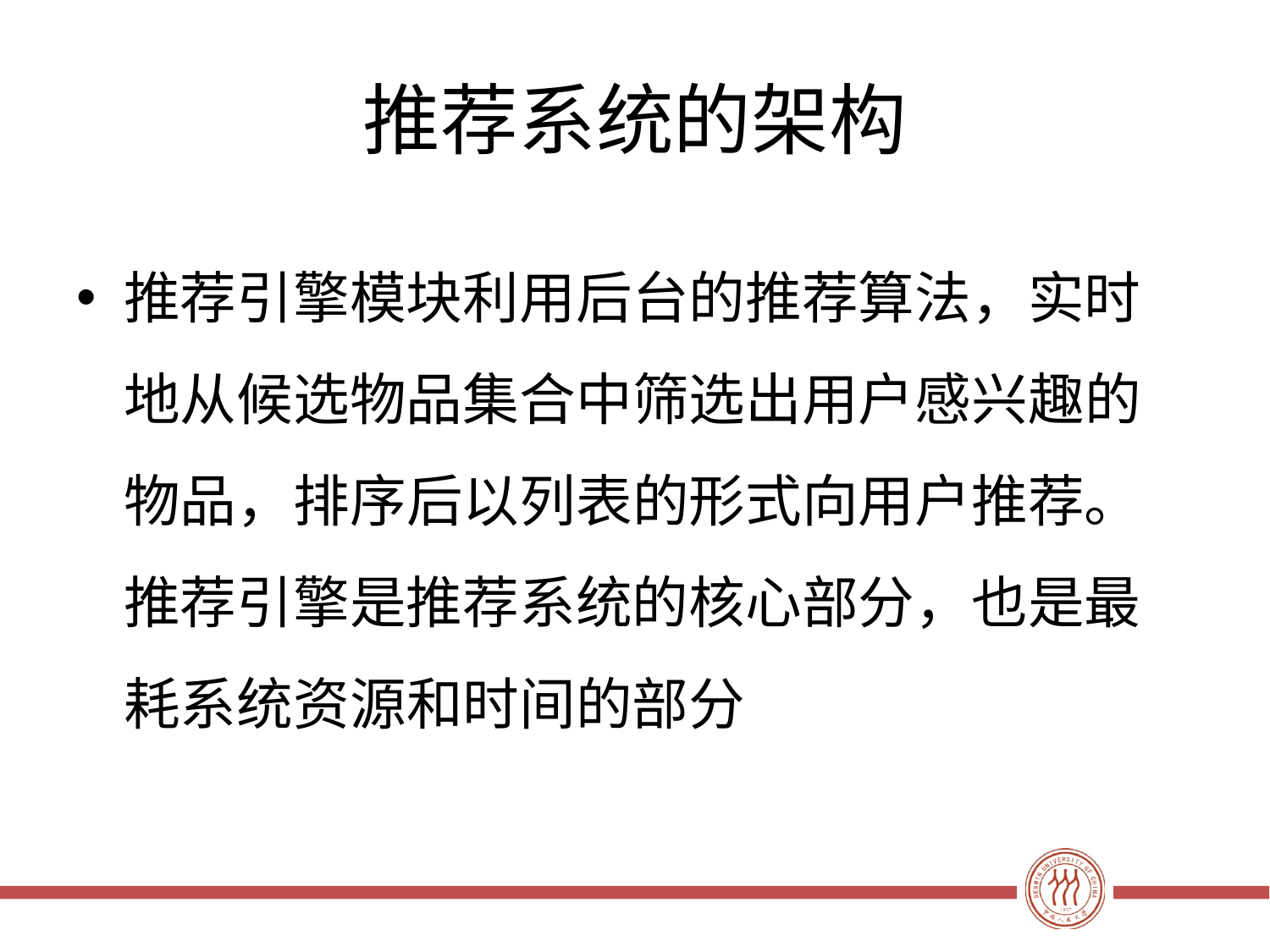

# 推荐系统的架构
推荐引擎模块利用后台的推荐算法，实时地从候选物品集合中筛选出用户感兴趣的物品，排序后以列表的形式向用户推荐。推荐引擎是推荐系统的核心部分，也是最耗系统资源和时间的部分